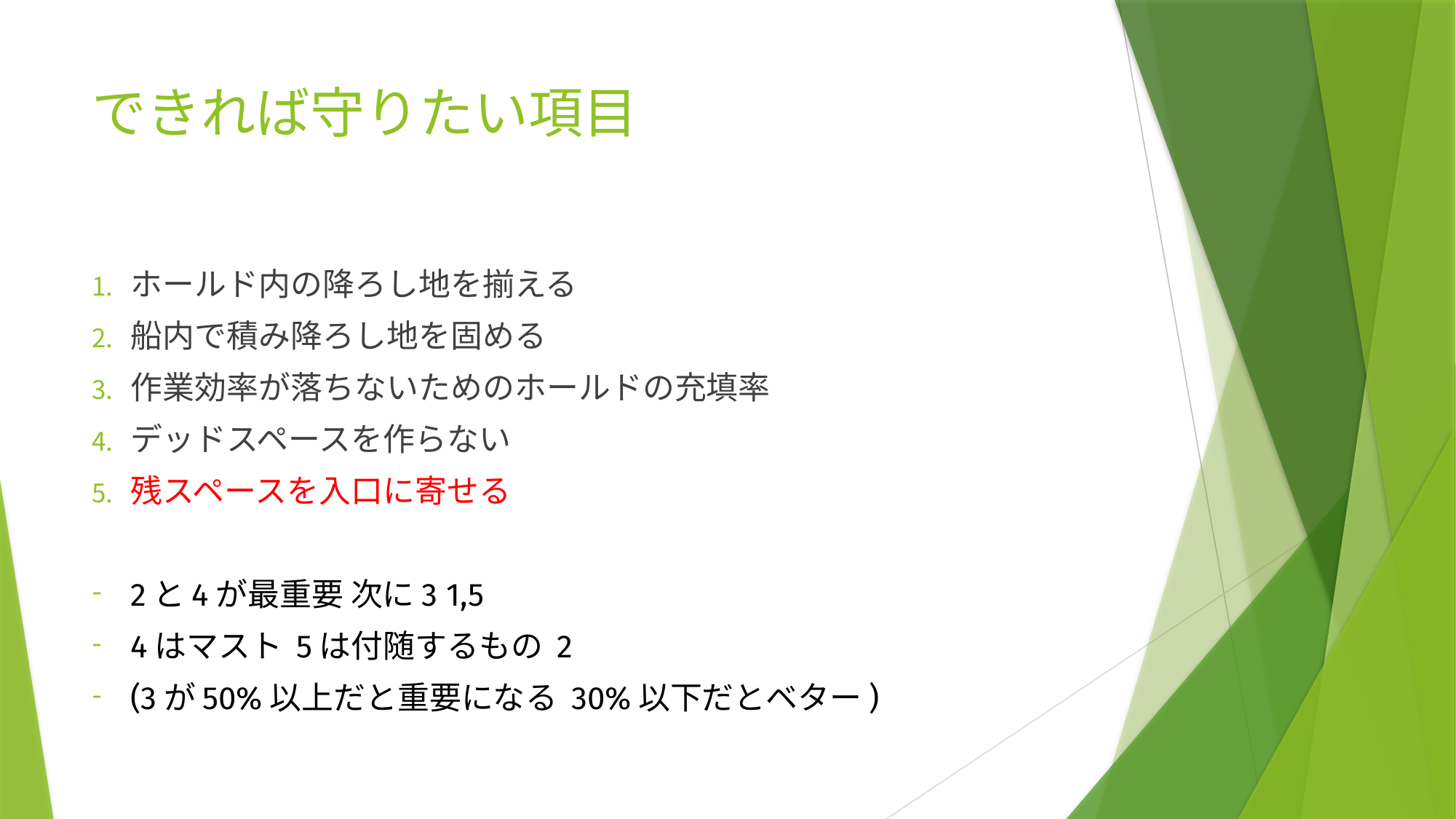

# できれば守りたい項目
ホールド内の降ろし地を揃える
船内で積み降ろし地を固める
作業効率が落ちないためのホールドの充填率
デッドスペースを作らない
残スペースを入口に寄せる

2と4が最重要 次に3 1,5
4はマスト 5は付随するもの 2
(3が50%以上だと重要になる 30%以下だとベター)